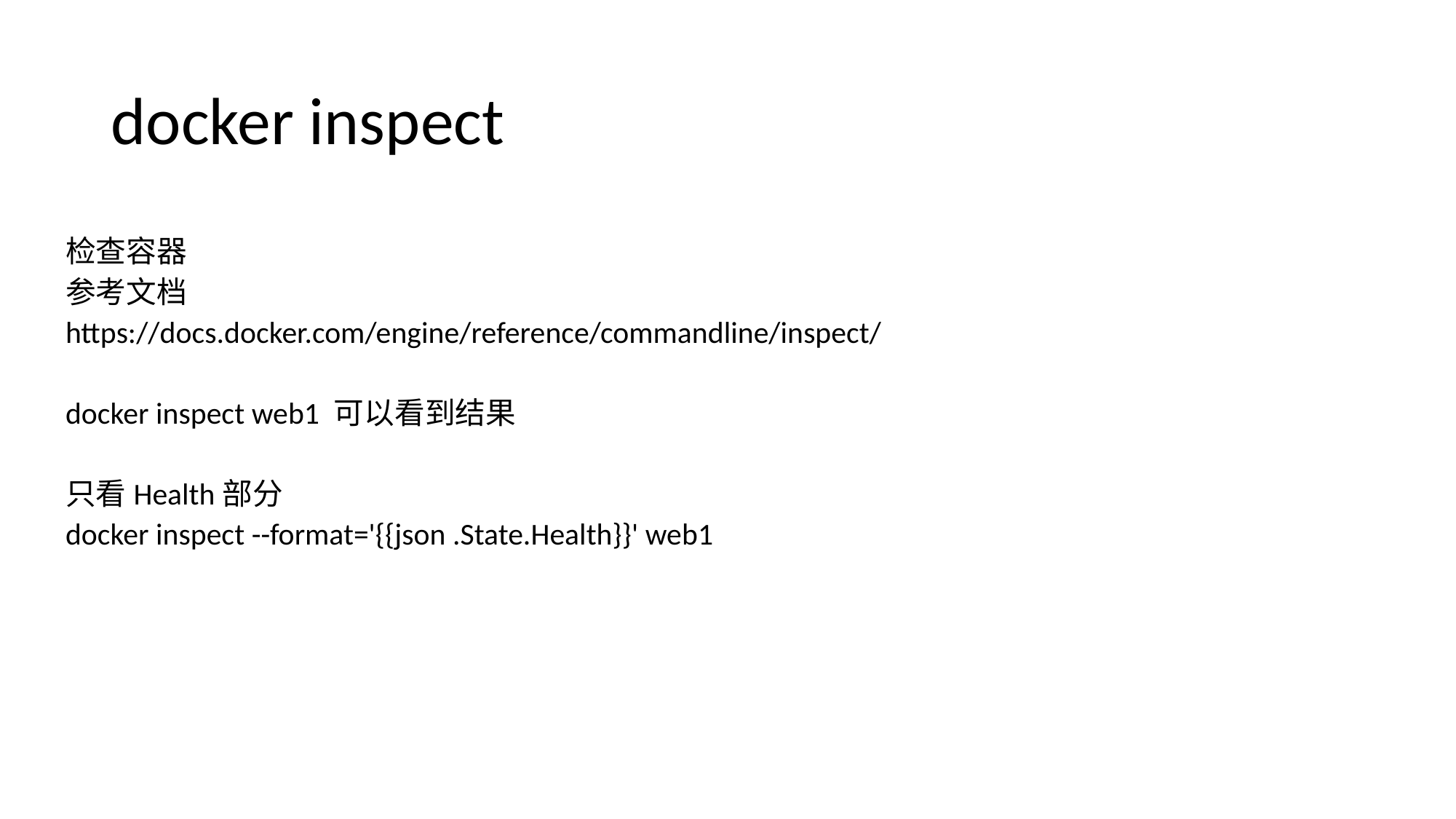

# docker inspect

检查容器
参考文档
https://docs.docker.com/engine/reference/commandline/inspect/

docker inspect web1 可以看到结果

只看Health部分
docker inspect --format='{{json .State.Health}}' web1